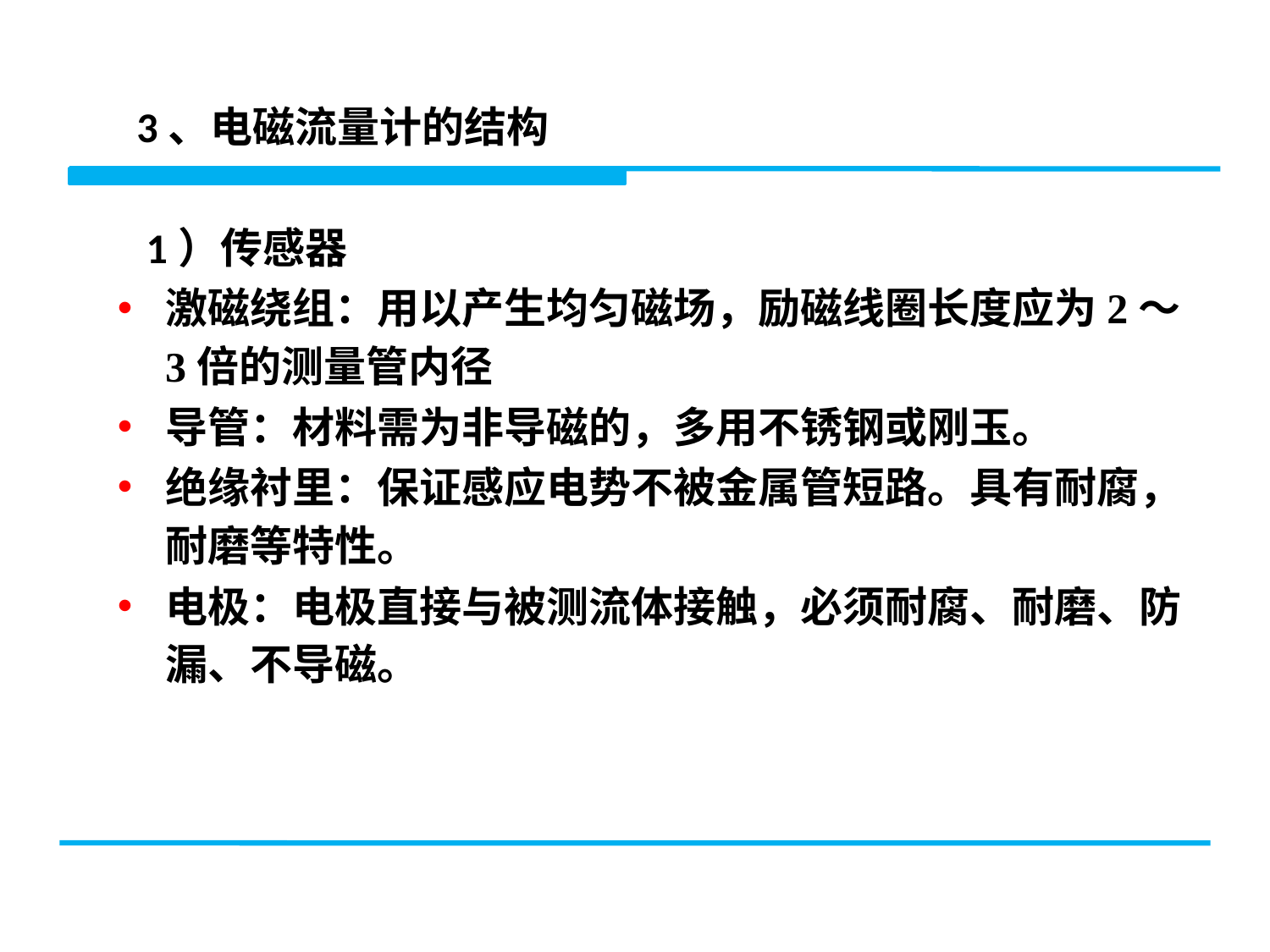

3、电磁流量计的结构

   1）传感器
激磁绕组：用以产生均匀磁场，励磁线圈长度应为2～3倍的测量管内径
导管：材料需为非导磁的，多用不锈钢或刚玉。
绝缘衬里：保证感应电势不被金属管短路。具有耐腐，耐磨等特性。
电极：电极直接与被测流体接触，必须耐腐、耐磨、防漏、不导磁。